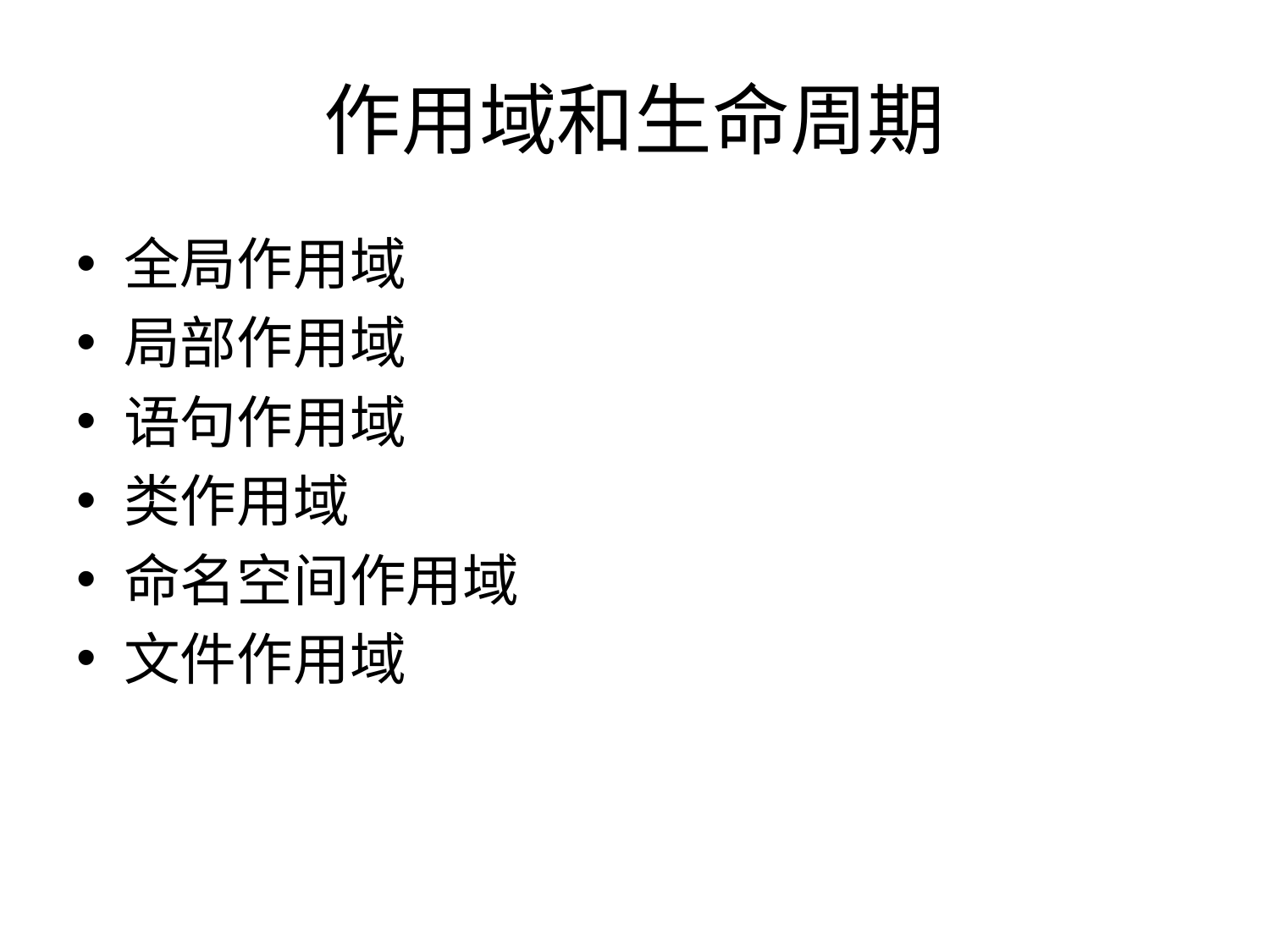

# 作用域和生命周期
全局作用域
局部作用域
语句作用域
类作用域
命名空间作用域
文件作用域